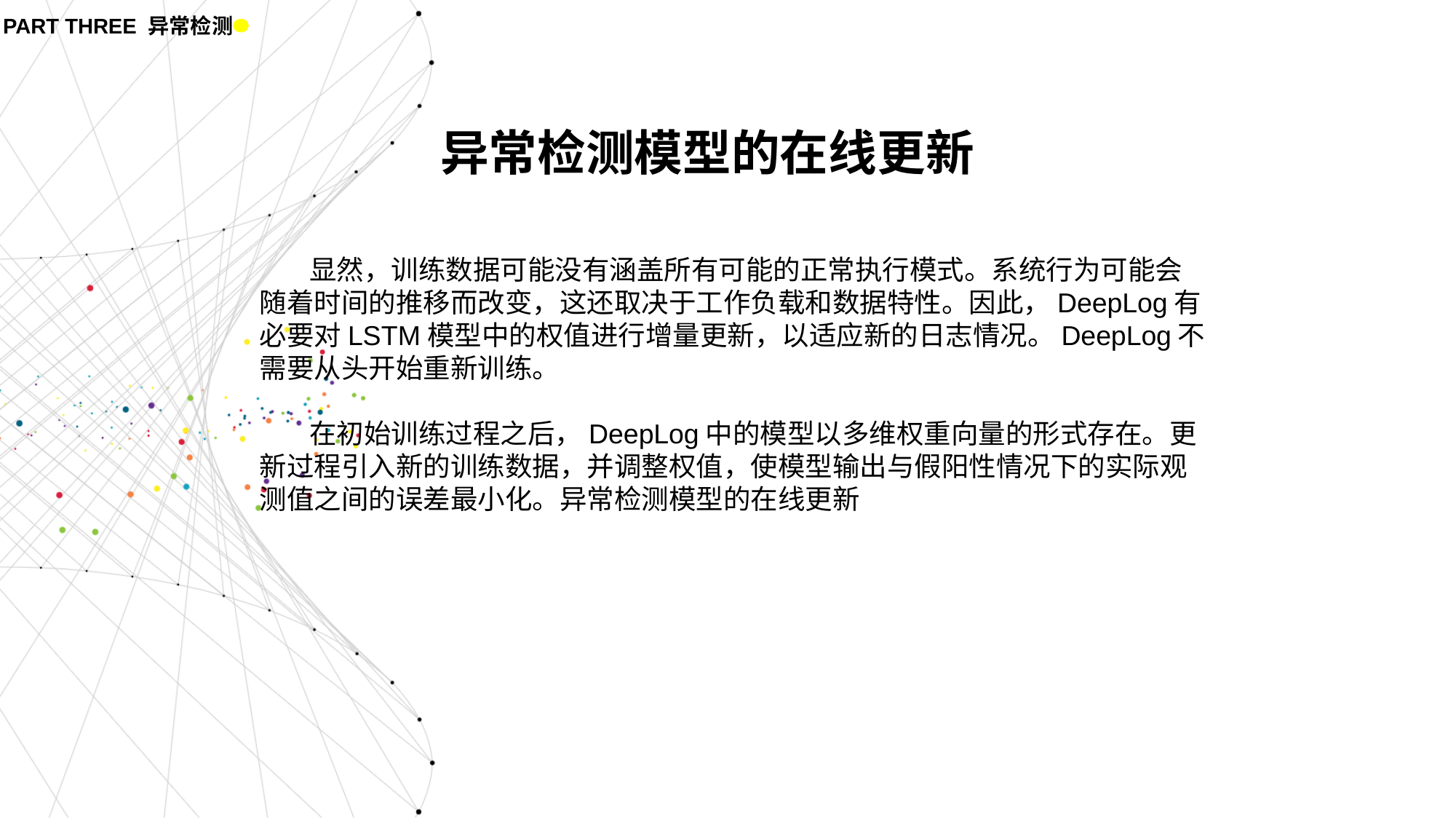

PART THREE 异常检测

异常检测模型的在线更新
       显然，训练数据可能没有涵盖所有可能的正常执行模式。系统行为可能会随着时间的推移而改变，这还取决于工作负载和数据特性。因此，DeepLog有必要对LSTM模型中的权值进行增量更新，以适应新的日志情况。DeepLog不需要从头开始重新训练。

       在初始训练过程之后，DeepLog中的模型以多维权重向量的形式存在。更新过程引入新的训练数据，并调整权值，使模型输出与假阳性情况下的实际观测值之间的误差最小化。异常检测模型的在线更新